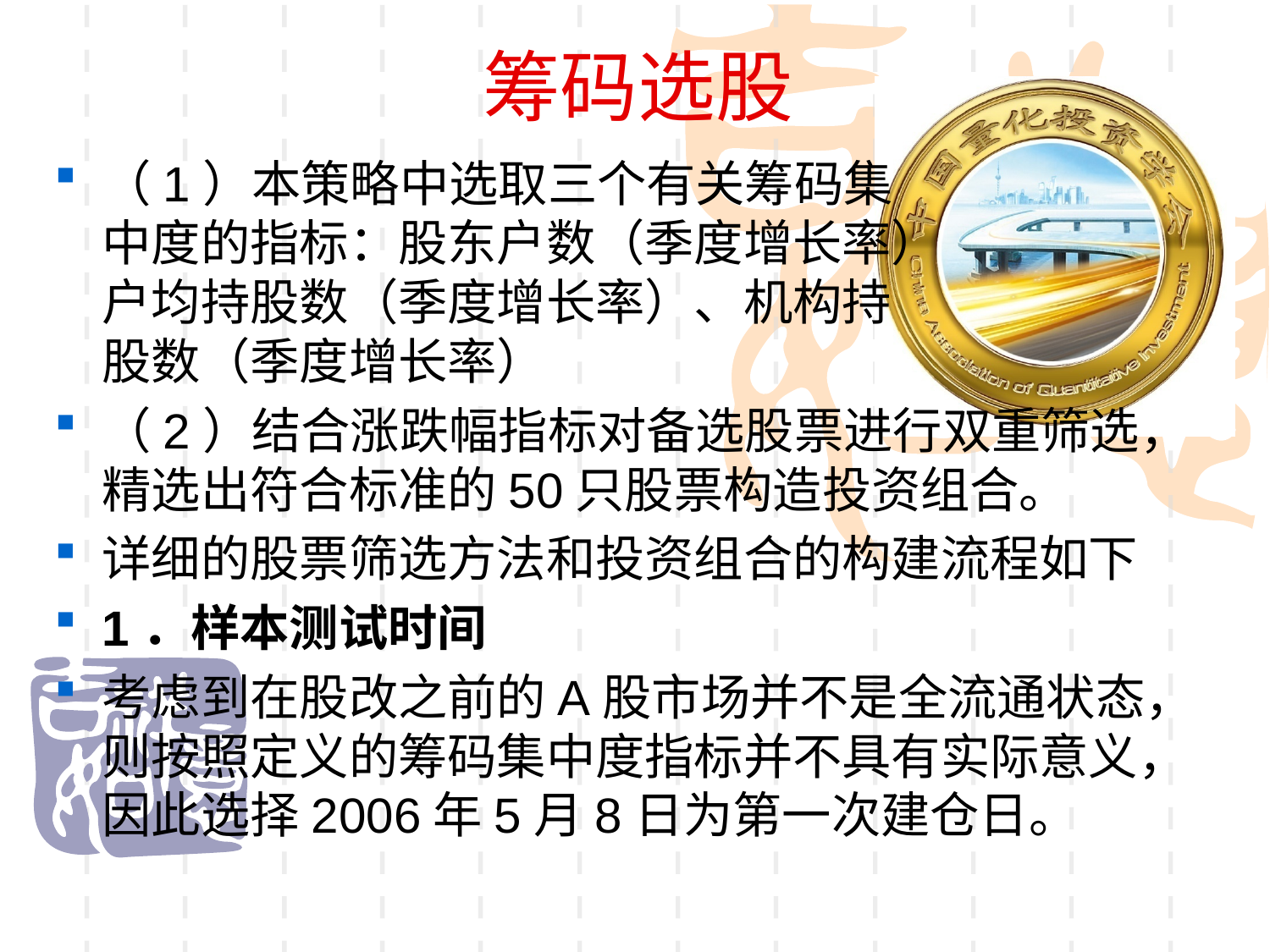

筹码选股
（1）本策略中选取三个有关筹码集
中度的指标：股东户数（季度增长率）
户均持股数（季度增长率）、机构持
股数（季度增长率）
（2）结合涨跌幅指标对备选股票进行双重筛选，精选出符合标准的50只股票构造投资组合。
详细的股票筛选方法和投资组合的构建流程如下
1．样本测试时间
考虑到在股改之前的A股市场并不是全流通状态，则按照定义的筹码集中度指标并不具有实际意义，因此选择2006年5月8日为第一次建仓日。